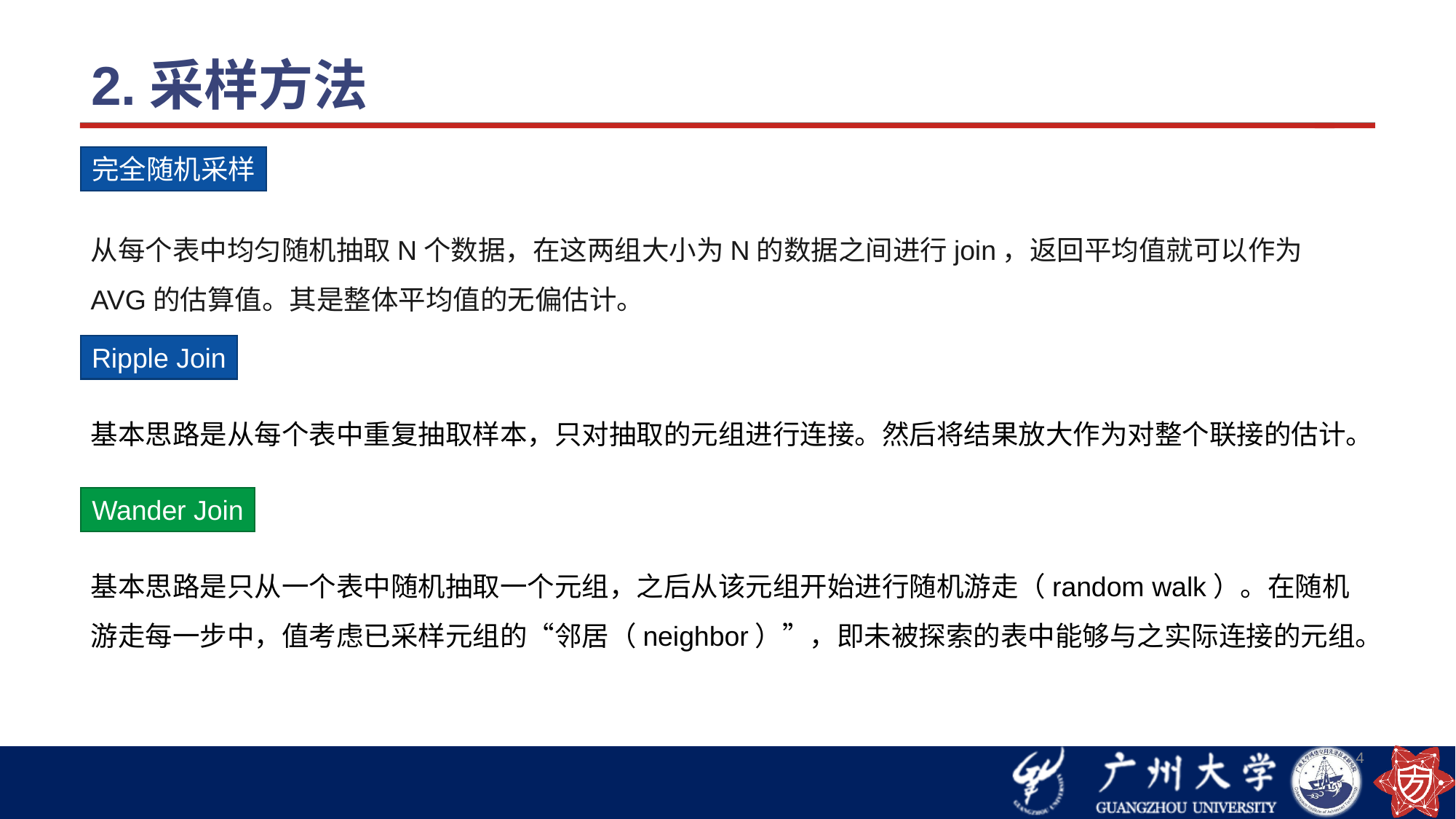

# 2.采样方法
完全随机采样
从每个表中均匀随机抽取N个数据，在这两组大小为N的数据之间进行join，返回平均值就可以作为AVG的估算值。其是整体平均值的无偏估计。
Ripple Join
基本思路是从每个表中重复抽取样本，只对抽取的元组进行连接。然后将结果放大作为对整个联接的估计。
Wander Join
基本思路是只从一个表中随机抽取一个元组，之后从该元组开始进行随机游走（random walk）。在随机游走每一步中，值考虑已采样元组的“邻居（neighbor）”，即未被探索的表中能够与之实际连接的元组。
4